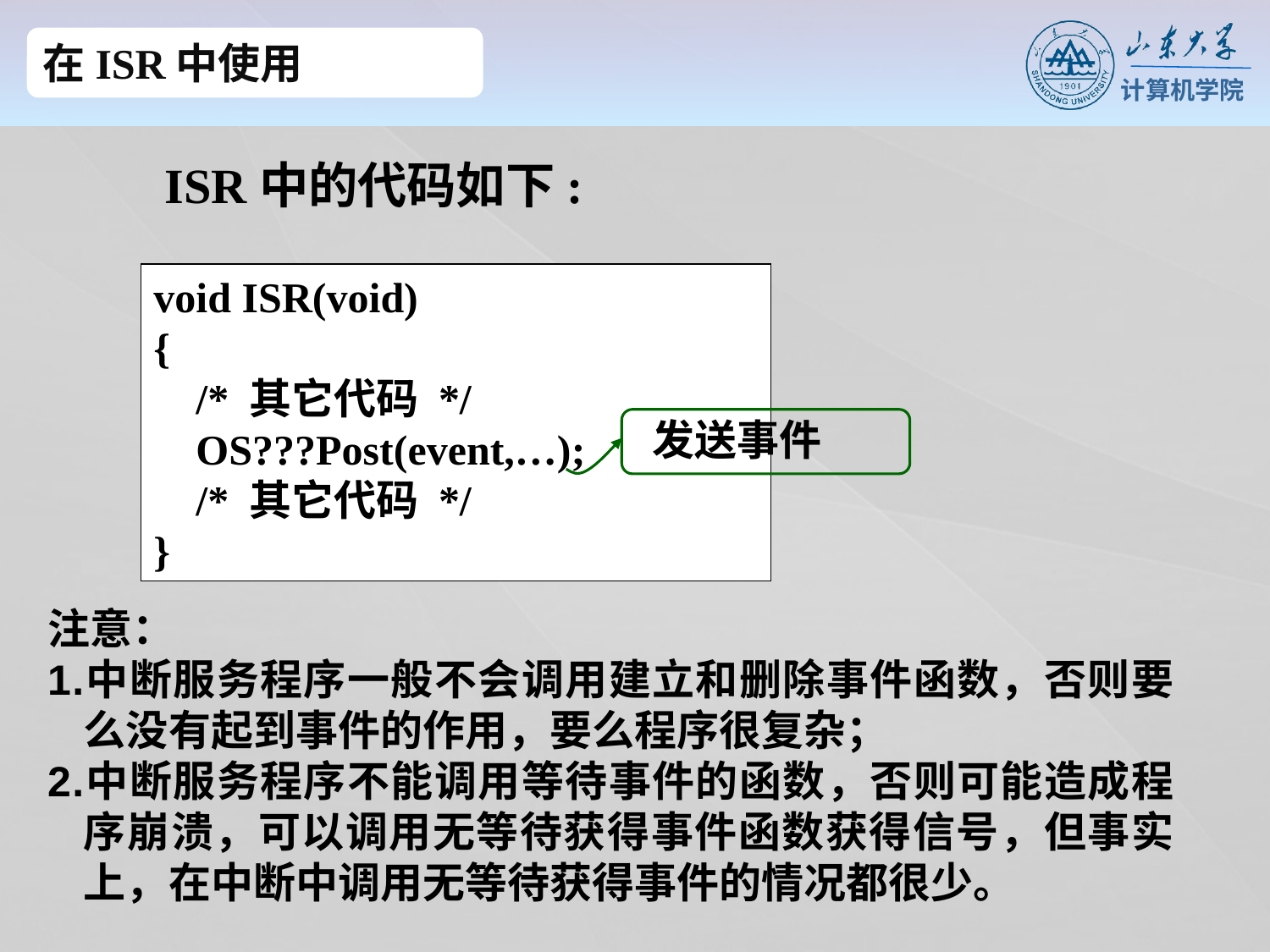

在ISR中使用
     ISR中的代码如下:
void ISR(void)
{
    /* 其它代码 */
    OS???Post(event,…);
    /* 其它代码 */
}
发送事件

注意：
中断服务程序一般不会调用建立和删除事件函数，否则要么没有起到事件的作用，要么程序很复杂；
中断服务程序不能调用等待事件的函数，否则可能造成程序崩溃，可以调用无等待获得事件函数获得信号，但事实上，在中断中调用无等待获得事件的情况都很少。